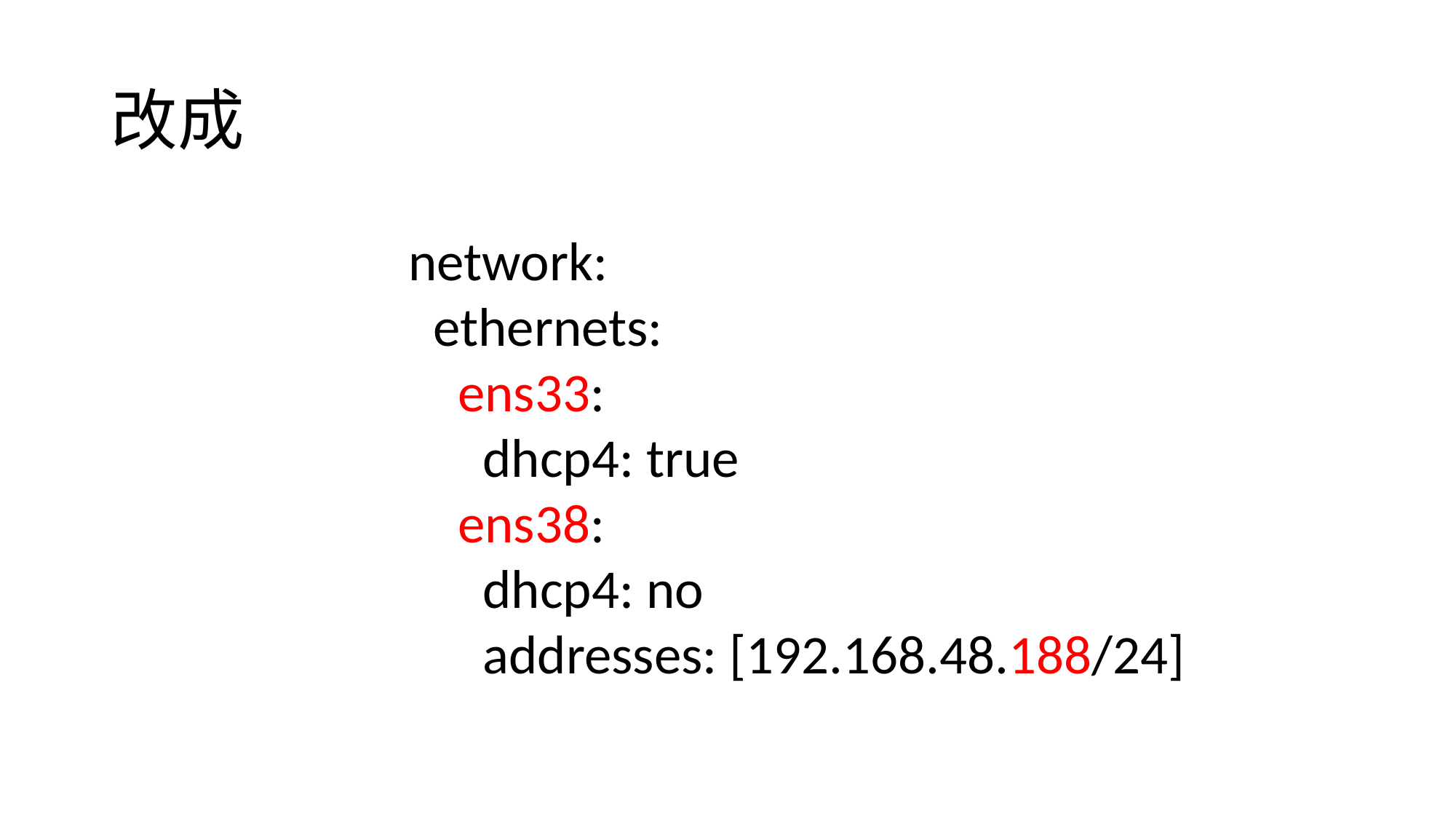

# 改成
network:
  ethernets:
    ens33:
      dhcp4: true
    ens38:
      dhcp4: no
      addresses: [192.168.48.188/24]